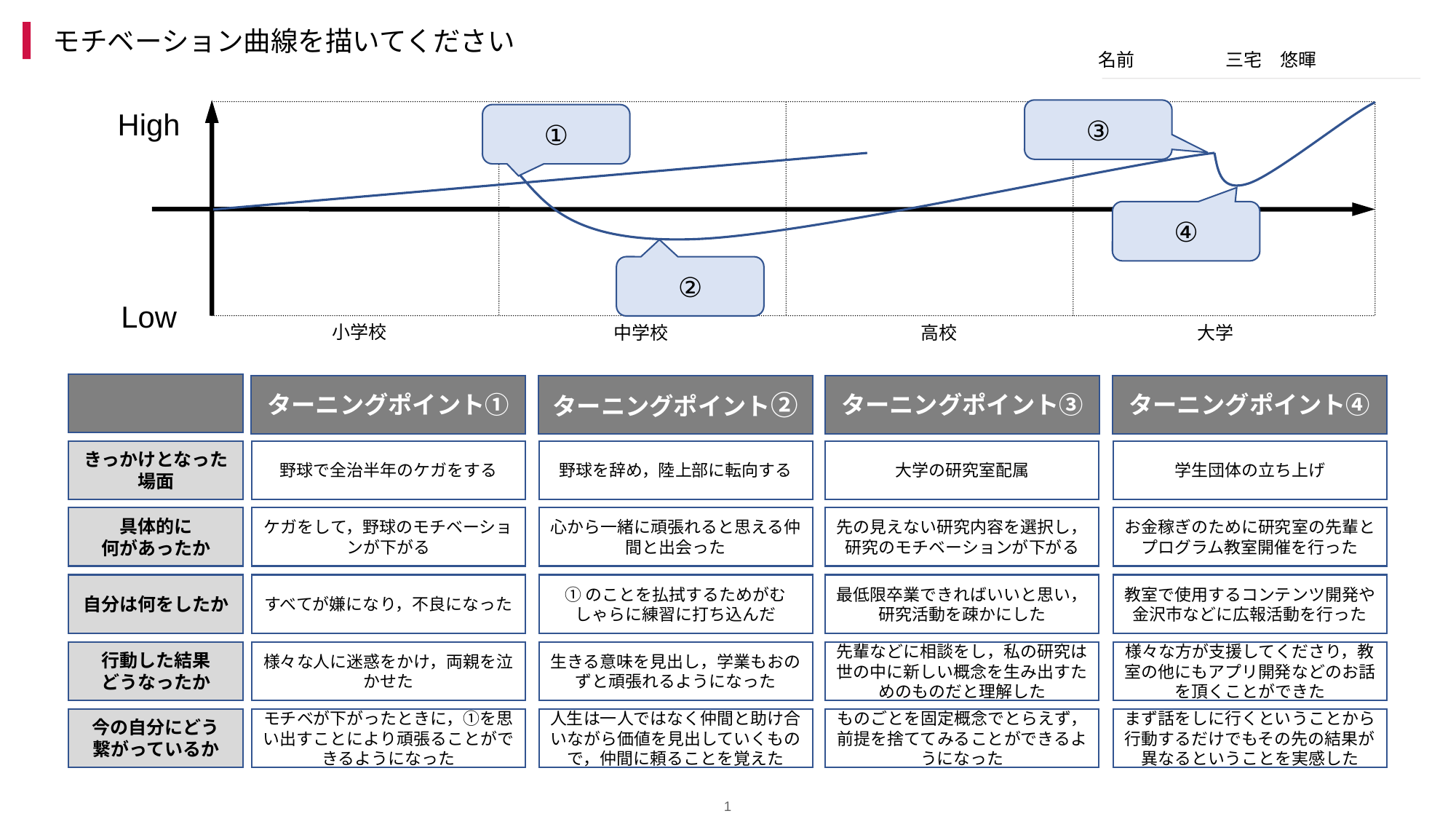

モチベーション曲線を描いてください
名前　　　　　三宅　悠暉

③
High

Low
小学校

中学校
高校
大学

①

④
②

ターニングポイント①
ターニングポイント②
ターニングポイント③
ターニングポイント④
きっかけとなった
場面
野球で全治半年のケガをする
野球を辞め，陸上部に転向する
大学の研究室配属
学生団体の立ち上げ
具体的に
何があったか
ケガをして，野球のモチベーションが下がる
心から一緒に頑張れると思える仲間と出会った
先の見えない研究内容を選択し，研究のモチベーションが下がる
お金稼ぎのために研究室の先輩とプログラム教室開催を行った
自分は何をしたか
すべてが嫌になり，不良になった
①のことを払拭するためがむしゃらに練習に打ち込んだ
最低限卒業できればいいと思い，研究活動を疎かにした
教室で使用するコンテンツ開発や金沢市などに広報活動を行った
行動した結果
どうなったか
様々な人に迷惑をかけ，両親を泣かせた
生きる意味を見出し，学業もおのずと頑張れるようになった
先輩などに相談をし，私の研究は世の中に新しい概念を生み出すためのものだと理解した
様々な方が支援してくださり，教室の他にもアプリ開発などのお話を頂くことができた
今の自分にどう
繋がっているか
モチベが下がったときに，①を思い出すことにより頑張ることができるようになった
人生は一人ではなく仲間と助け合いながら価値を見出していくもので，仲間に頼ることを覚えた
ものごとを固定概念でとらえず，前提を捨ててみることができるようになった
まず話をしに行くということから行動するだけでもその先の結果が異なるということを実感した